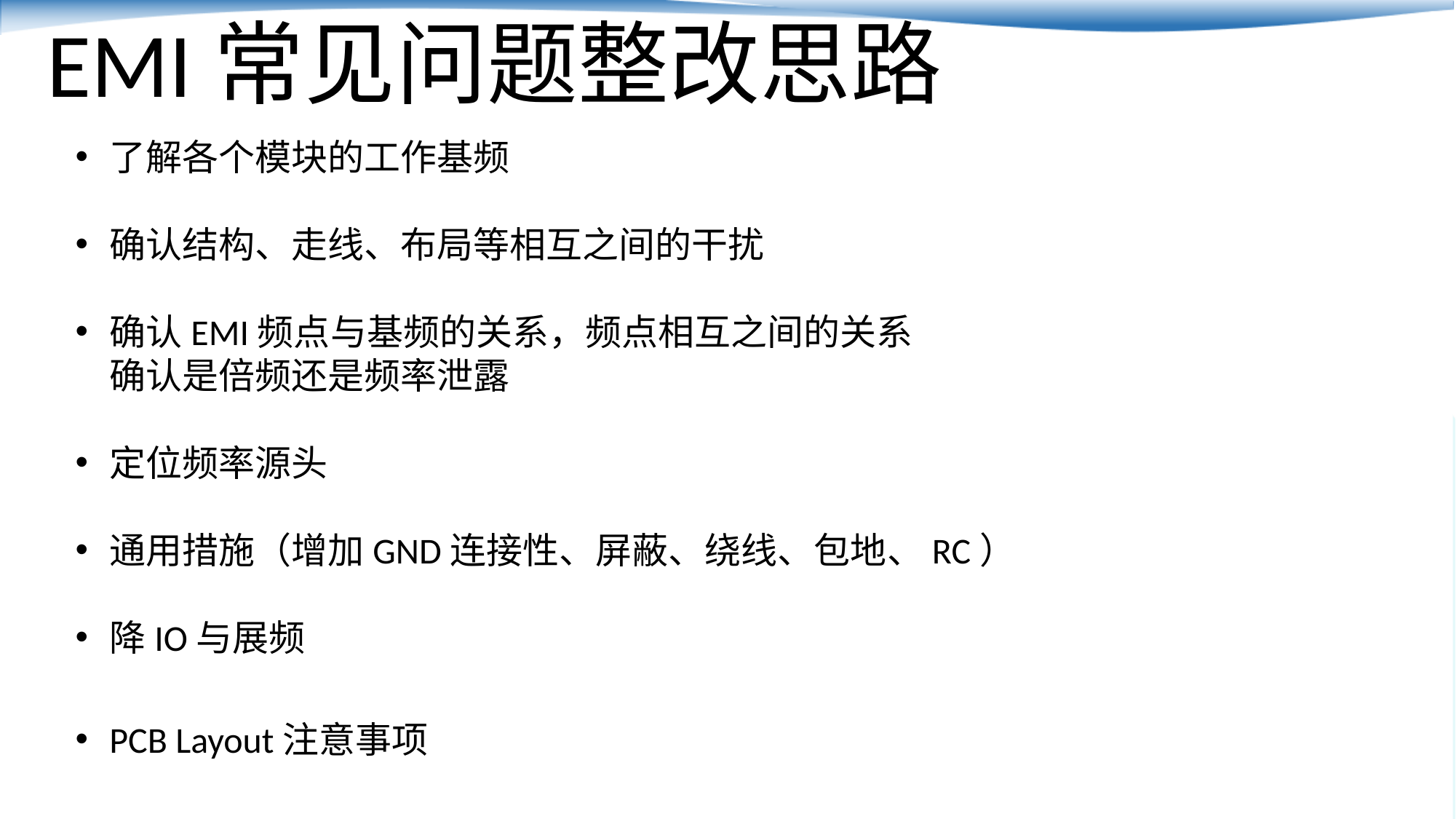

EMI常见问题整改思路
了解各个模块的工作基频
确认结构、走线、布局等相互之间的干扰
确认EMI频点与基频的关系，频点相互之间的关系
确认是倍频还是频率泄露
定位频率源头

通用措施（增加GND连接性、屏蔽、绕线、包地、RC）

降IO与展频

PCB Layout注意事项